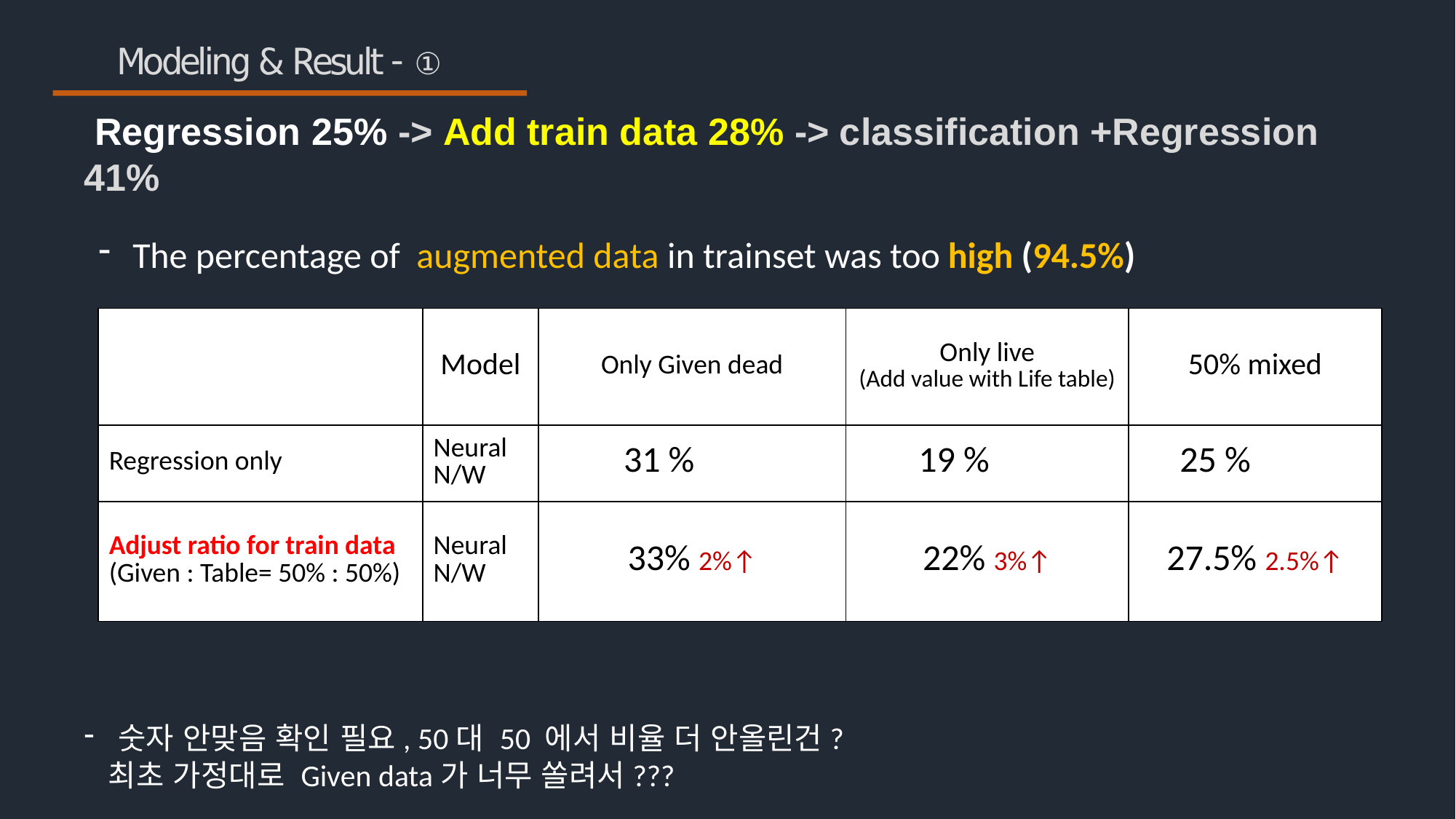

# Modeling & Result - ①

 Regression 25% -> Add train data 28% -> classification +Regression 41%
The percentage of  augmented data in trainset was too high (94.5%)
|  | Model | Only Given dead | Only live (Add value with Life table) | 50% mixed |
| --- | --- | --- | --- | --- |
| Regression only | Neural N/W | 31 % 0%↑ | 19 % 0%↓ | 25 % 00%↓ |
| Adjust ratio for train data (Given : Table= 50% : 50%) | Neural N/W | 33% 2%↑ | 22% 3%↑ | 27.5% 2.5%↑ |
숫자 안맞음 확인 필요, 50대 50 에서 비율 더 안올린건?
  최초 가정대로 Given data가 너무 쏠려서???